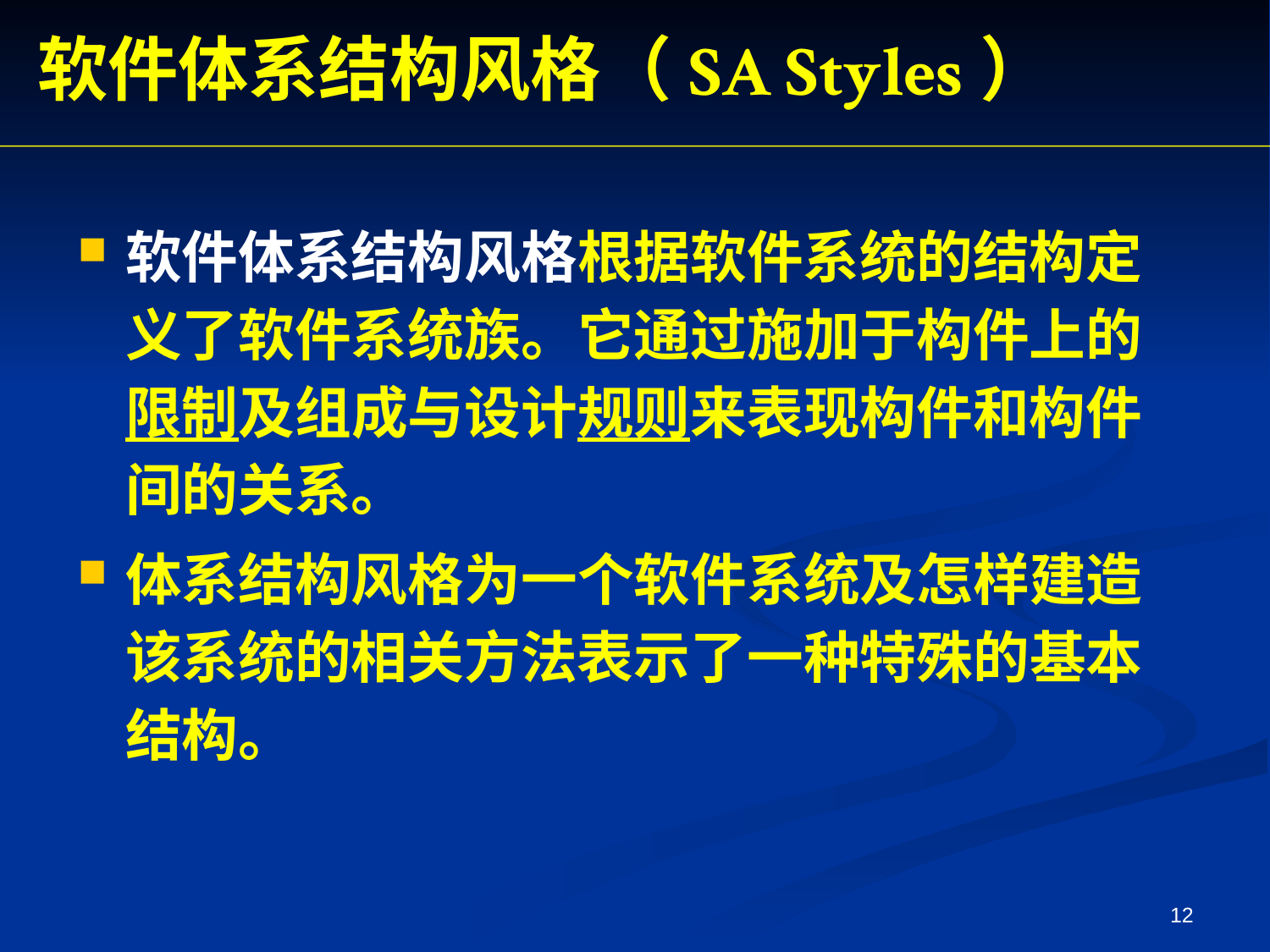

软件体系结构风格（SA Styles）

软件体系结构风格根据软件系统的结构定义了软件系统族。它通过施加于构件上的限制及组成与设计规则来表现构件和构件间的关系。
体系结构风格为一个软件系统及怎样建造该系统的相关方法表示了一种特殊的基本结构。
12